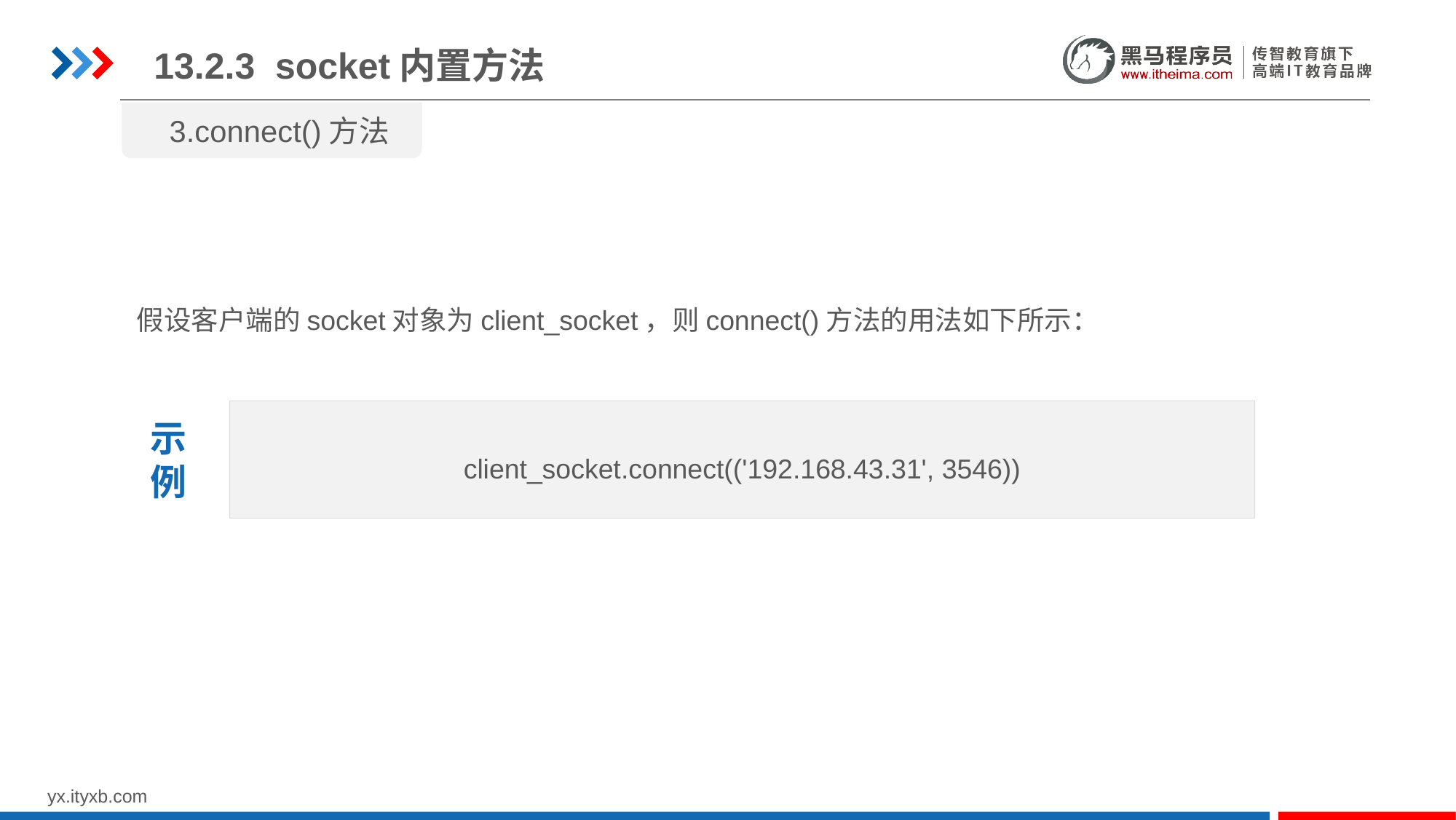

13.2.3  socket内置方法

3.connect()方法
假设客户端的socket对象为client_socket，则connect()方法的用法如下所示：
client_socket.connect(('192.168.43.31', 3546))
示
例